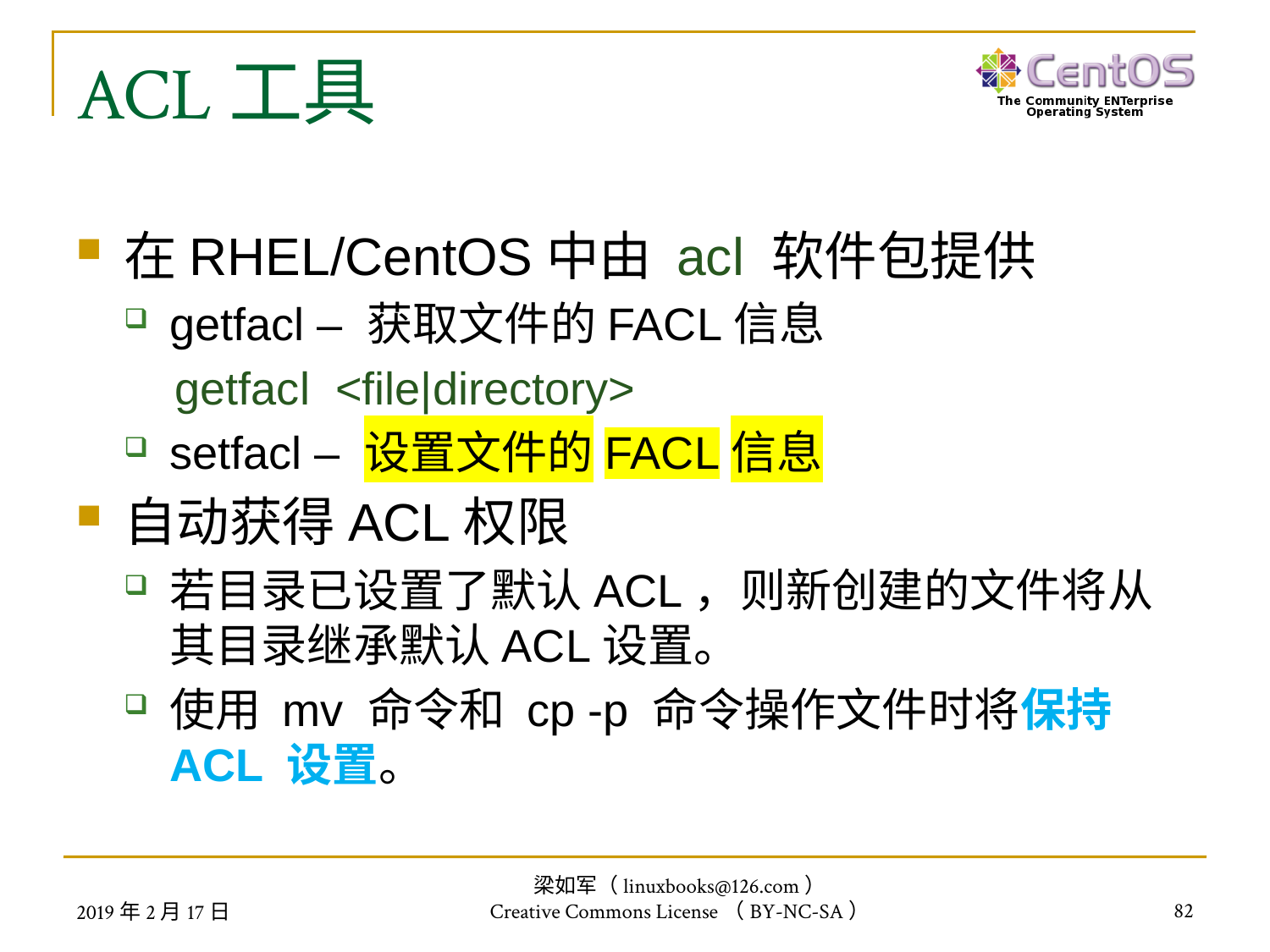

# ACL工具
在RHEL/CentOS中由 acl 软件包提供
getfacl – 获取文件的FACL信息
    getfacl  <file|directory>
setfacl – 设置文件的FACL信息
自动获得ACL权限
若目录已设置了默认ACL，则新创建的文件将从其目录继承默认ACL设置。
使用 mv 命令和 cp -p 命令操作文件时将保持 ACL 设置。
梁如军（linuxbooks@126.com）
Creative Commons License（BY-NC-SA）
2019年2月17日
82